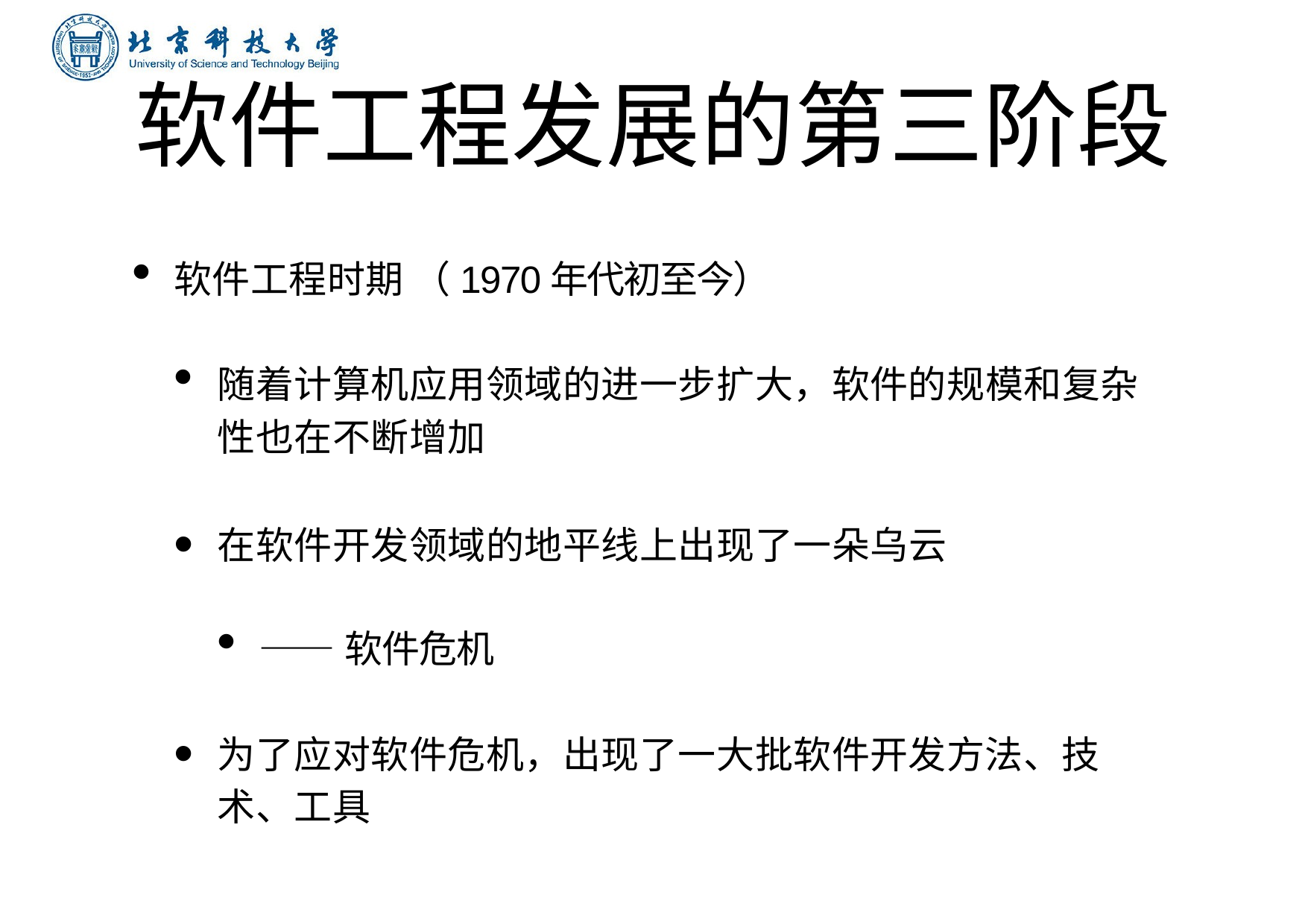

# 软件⼯程发展的第三阶段
软件⼯程时期 （1970年代初⾄今）
随着计算机应⽤领域的进⼀步扩⼤，软件的规模和复杂 性也在不断增加

在软件开发领域的地平线上出现了⼀朵乌云
——软件危机
为了应对软件危机，出现了⼀⼤批软件开发⽅法、技 术、⼯具